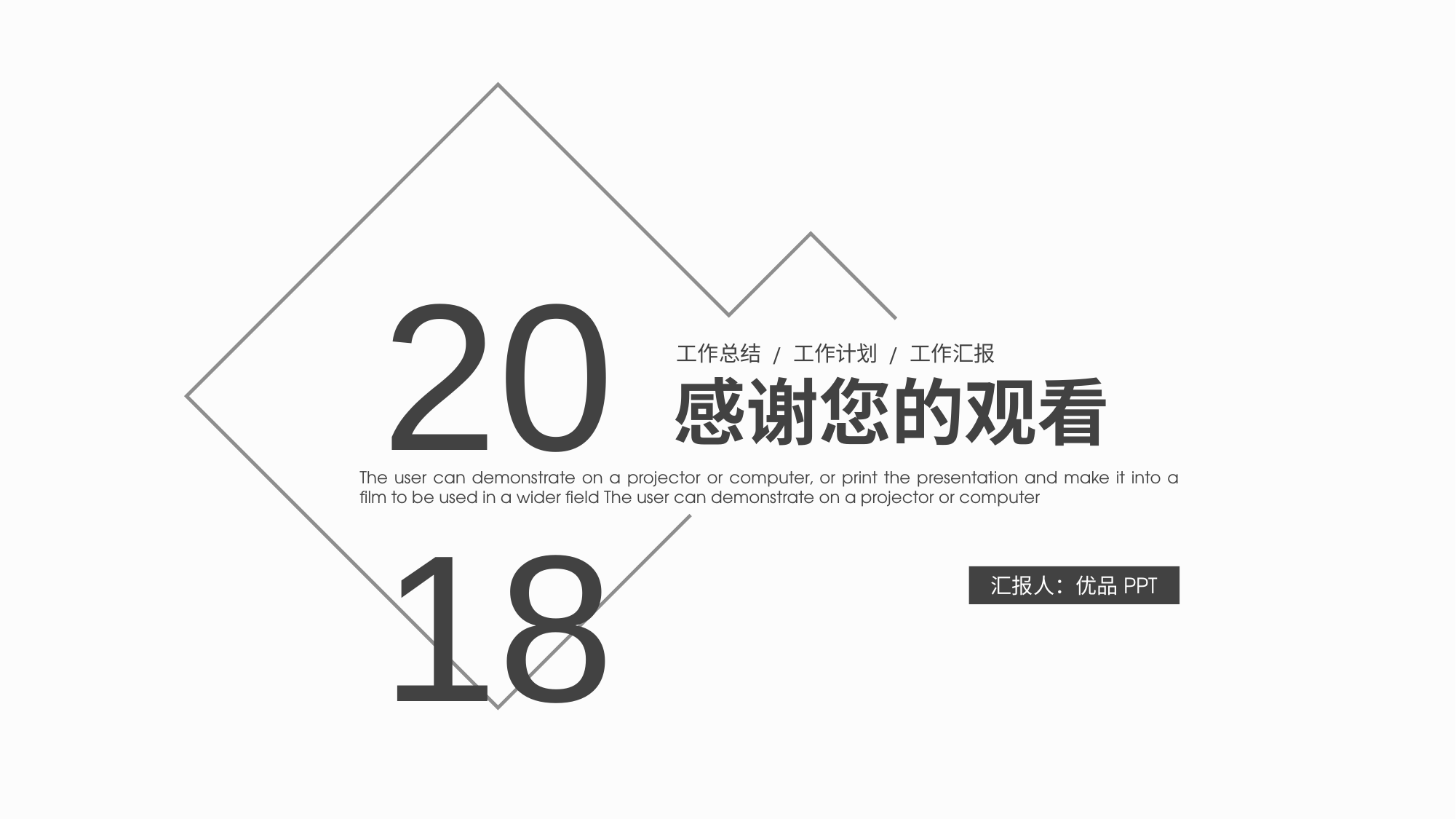

2018
工作总结 / 工作计划 / 工作汇报
感谢您的观看
The user can demonstrate on a projector or computer, or print the presentation and make it into a film to be used in a wider field The user can demonstrate on a projector or computer

汇报人：优品PPT